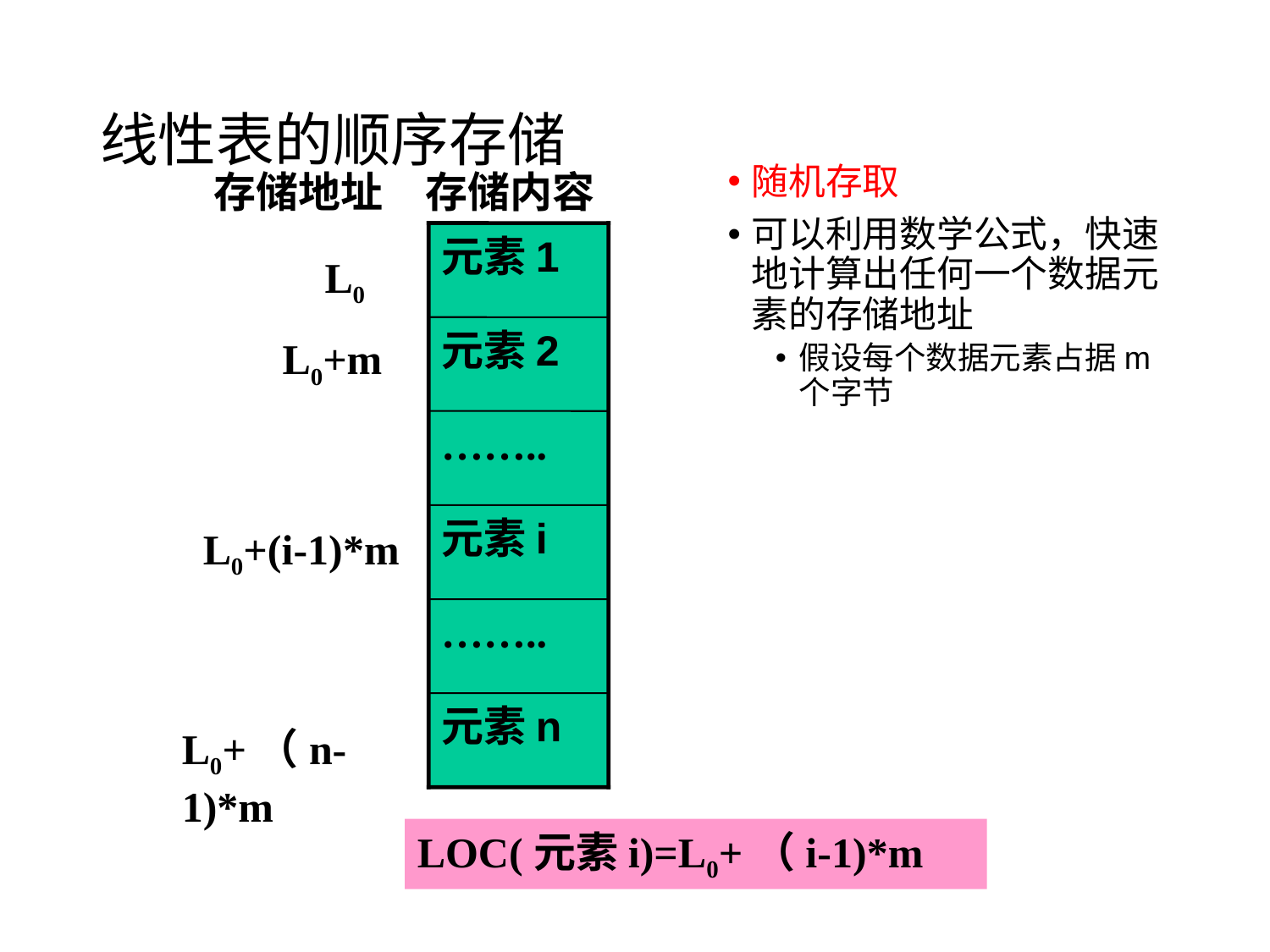

# 线性表的顺序存储
随机存取
可以利用数学公式，快速地计算出任何一个数据元素的存储地址
假设每个数据元素占据m个字节

存储地址
存储内容
元素1

L0
元素2

L0+m
……..

元素i

L0+(i-1)*m
……..

元素n

L0+（n-1)*m

LOC(元素i)=L0+（i-1)*m